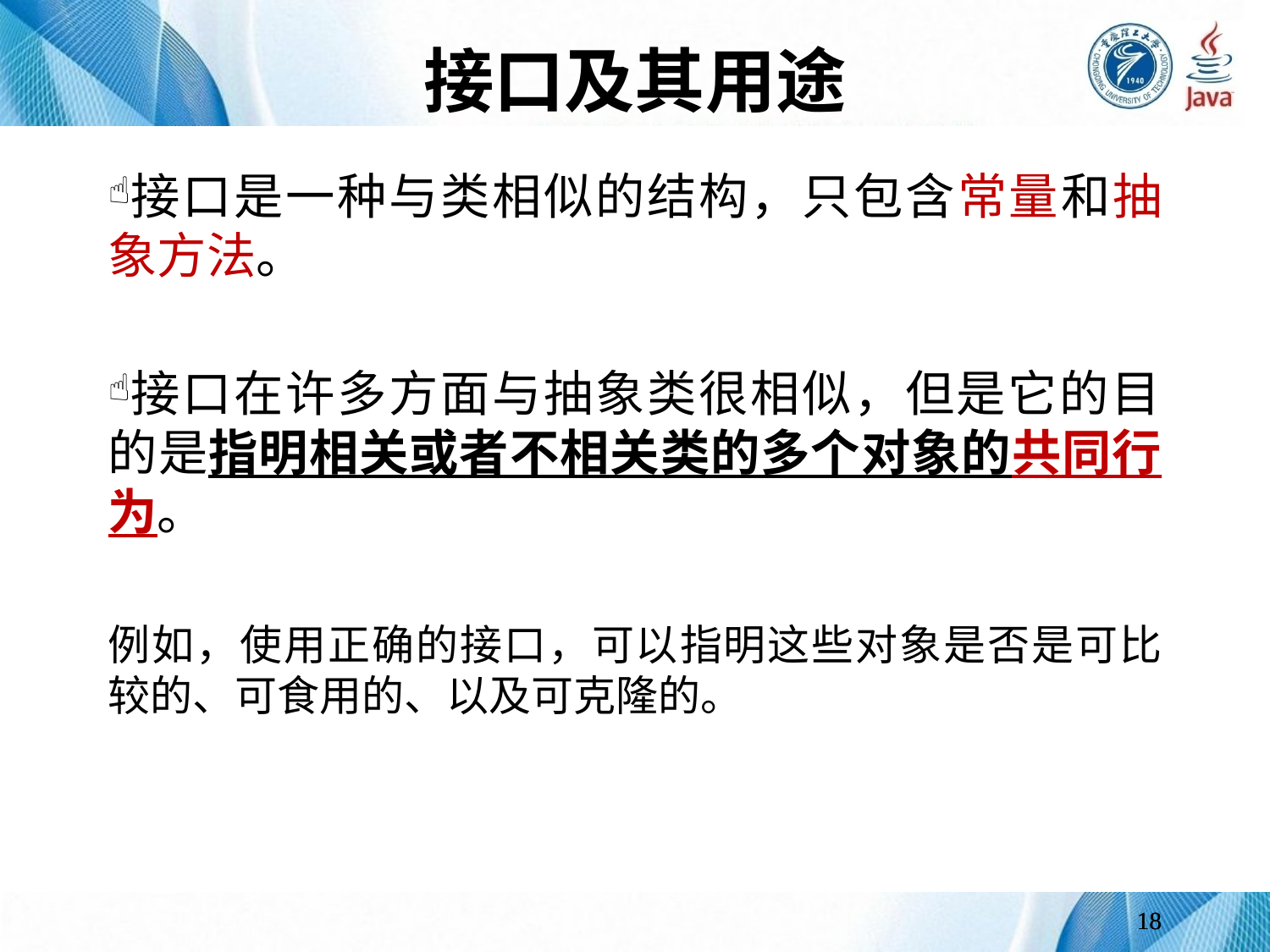

# 接口及其用途
接口是一种与类相似的结构，只包含常量和抽象方法。

接口在许多方面与抽象类很相似，但是它的目的是指明相关或者不相关类的多个对象的共同行为。

例如，使用正确的接口，可以指明这些对象是否是可比较的、可食用的、以及可克隆的。
18
18